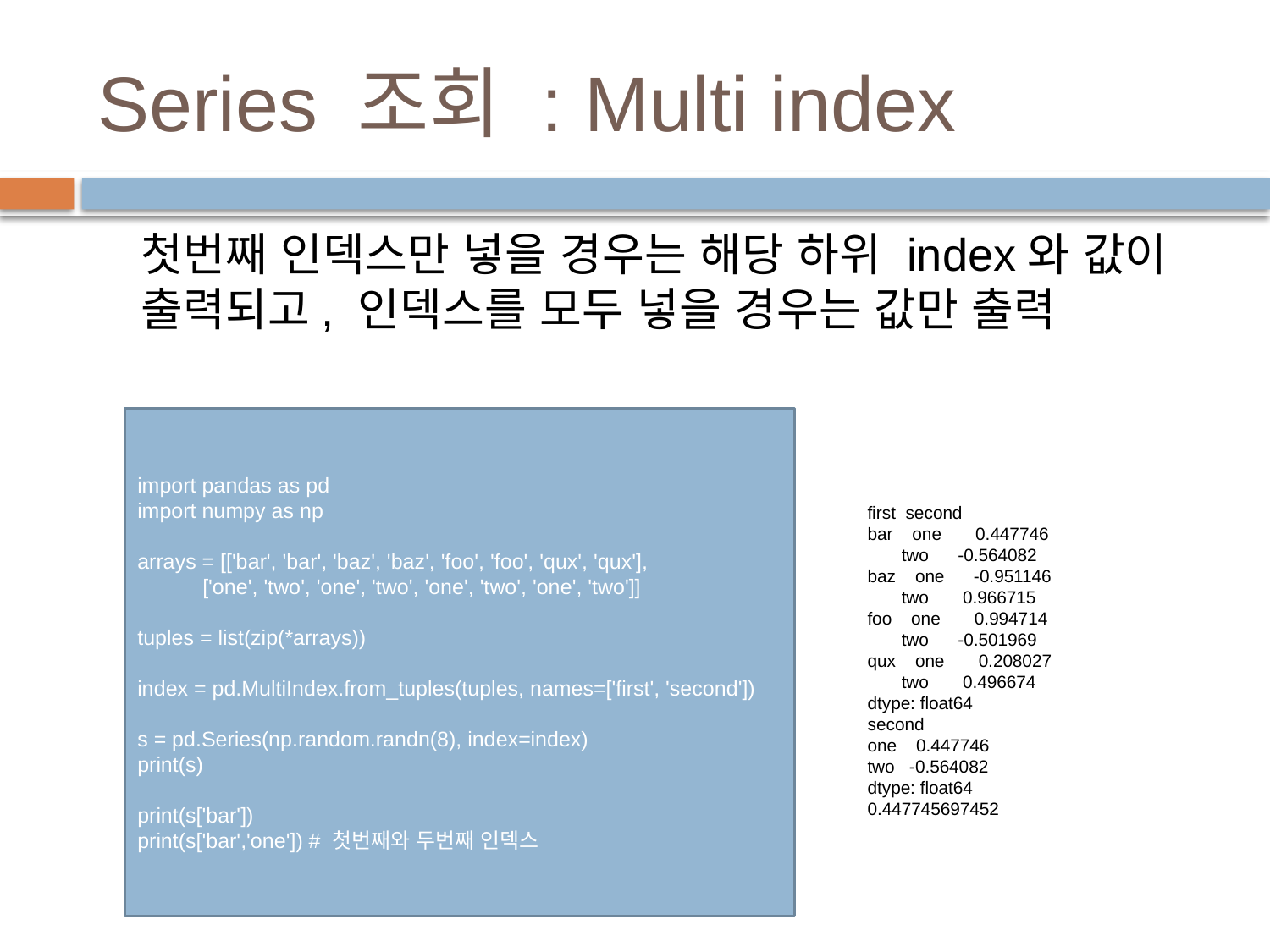

# Series 조회 : Multi index
첫번째 인덱스만 넣을 경우는 해당 하위 index와 값이 출력되고, 인덱스를 모두 넣을 경우는 값만 출력
import pandas as pd
import numpy as np

arrays = [['bar', 'bar', 'baz', 'baz', 'foo', 'foo', 'qux', 'qux'],
           ['one', 'two', 'one', 'two', 'one', 'two', 'one', 'two']]

tuples = list(zip(*arrays))

index = pd.MultiIndex.from_tuples(tuples, names=['first', 'second'])

s = pd.Series(np.random.randn(8), index=index)
print(s)

print(s['bar'])
print(s['bar','one']) # 첫번째와 두번째 인덱스
first  second
bar    one       0.447746
       two      -0.564082
baz    one      -0.951146
       two       0.966715
foo    one       0.994714
       two      -0.501969
qux    one       0.208027
       two       0.496674
dtype: float64
second
one    0.447746
two   -0.564082
dtype: float64
0.447745697452